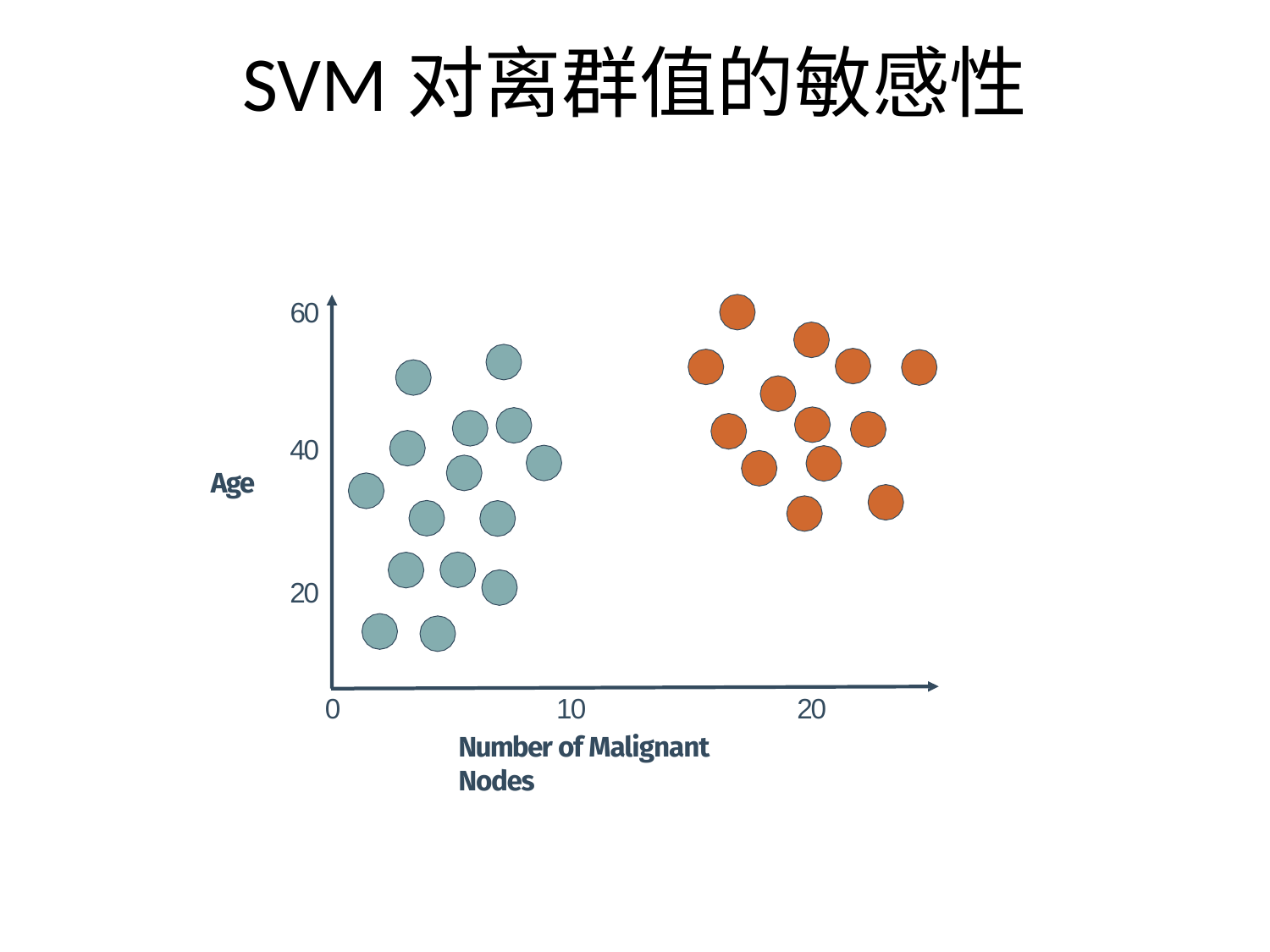

# SVM对离群值的敏感性
60

40
Age

20

10
Number of Malignant Nodes
0
20